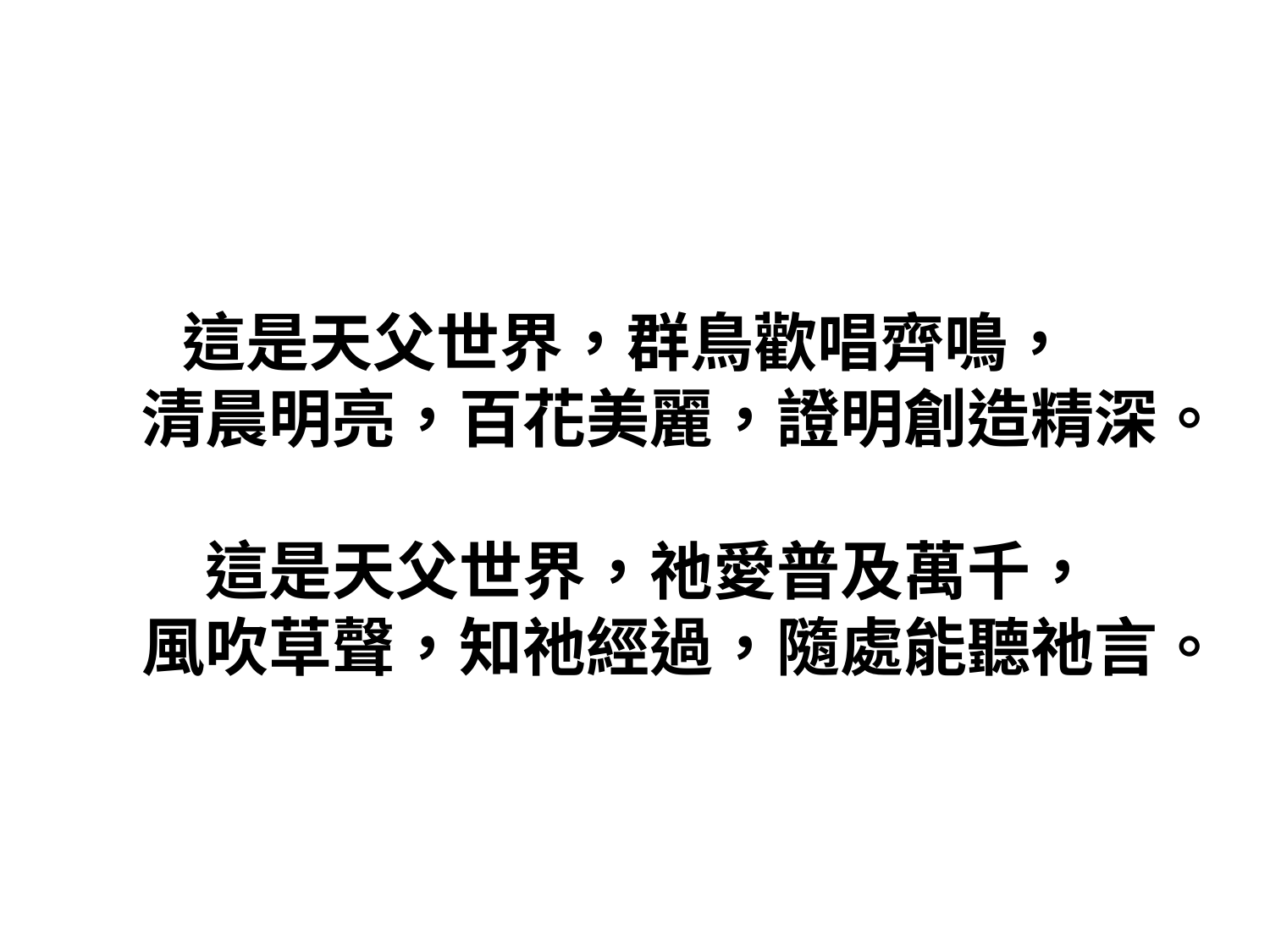

#
這是天父世界，群鳥歡唱齊鳴，
清晨明亮，百花美麗，證明創造精深。
這是天父世界，祂愛普及萬千，
風吹草聲，知祂經過，隨處能聽祂言。